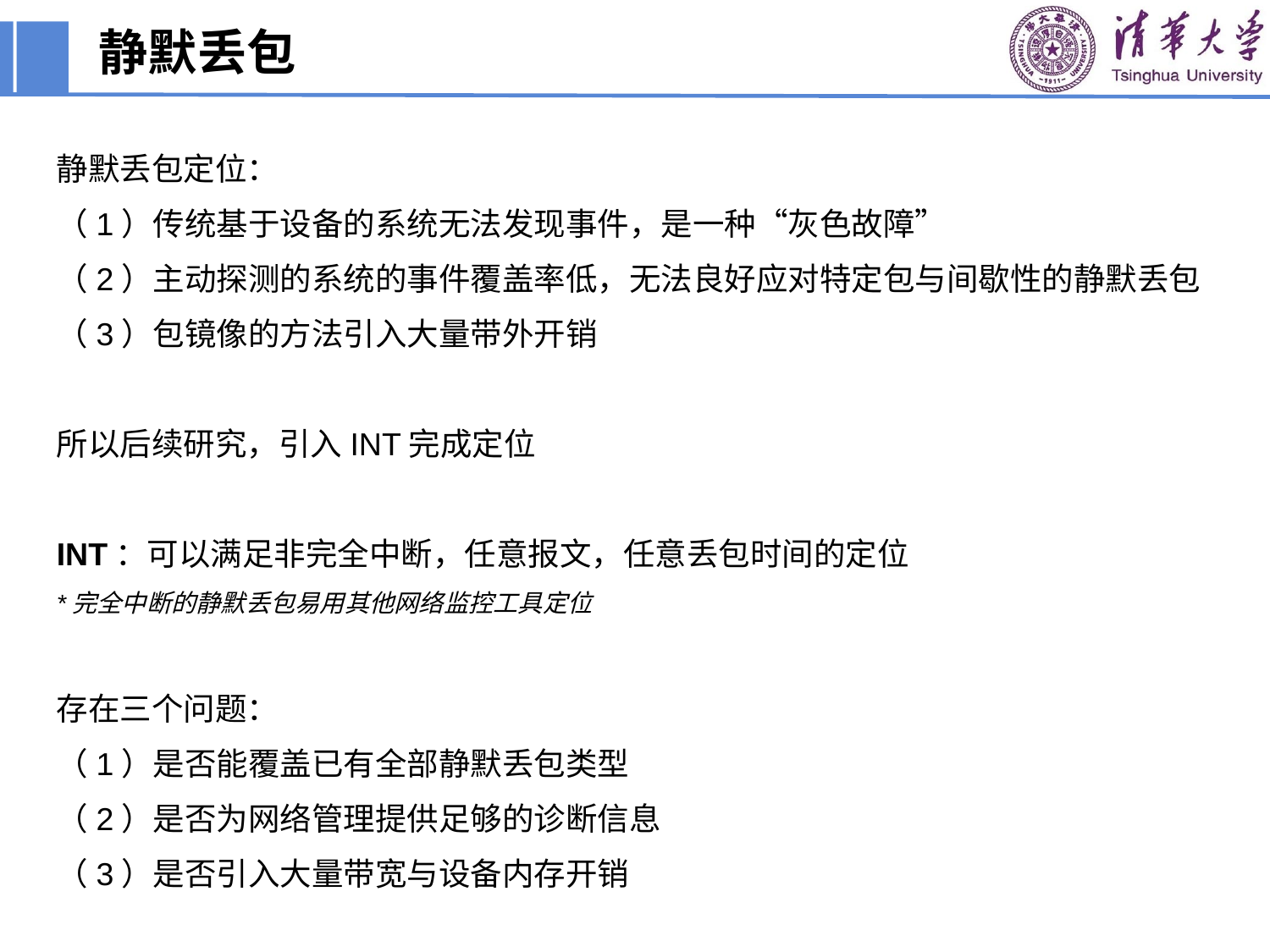

# 静默丢包
静默丢包定位：
（1）传统基于设备的系统无法发现事件，是一种“灰色故障”
（2）主动探测的系统的事件覆盖率低，无法良好应对特定包与间歇性的静默丢包
（3）包镜像的方法引入大量带外开销

所以后续研究，引入INT完成定位

INT：可以满足非完全中断，任意报文，任意丢包时间的定位
*完全中断的静默丢包易用其他网络监控工具定位

存在三个问题：
（1）是否能覆盖已有全部静默丢包类型
（2）是否为网络管理提供足够的诊断信息
（3）是否引入大量带宽与设备内存开销